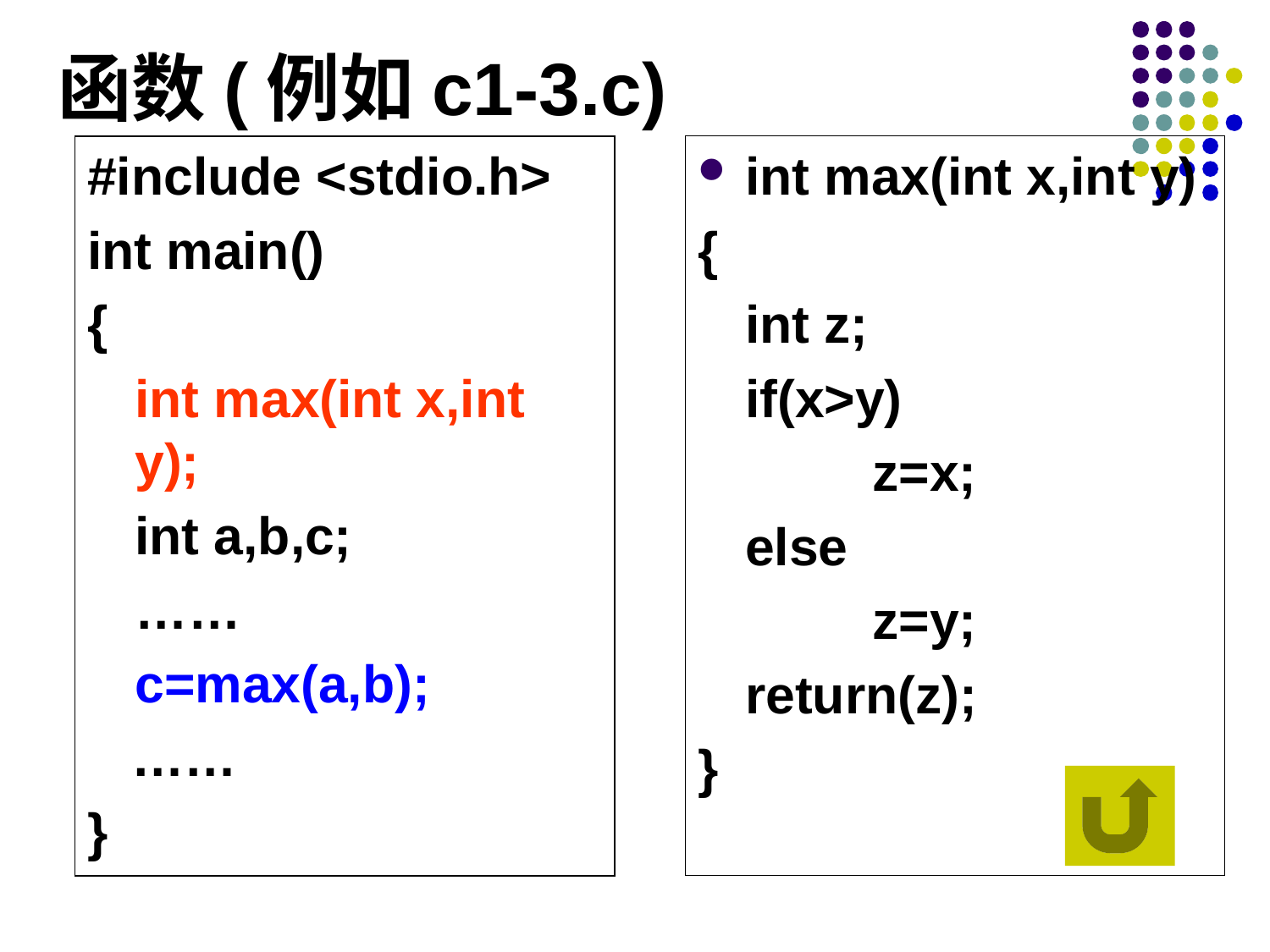

函数(例如c1-3.c)
#include <stdio.h>
int main()
{
	int max(int x,int y);
	int a,b,c;
	……
	c=max(a,b);
   ……
}
int max(int x,int y)
{
	int z;
	if(x>y)
		z=x;
	else
		z=y;
	return(z);
}